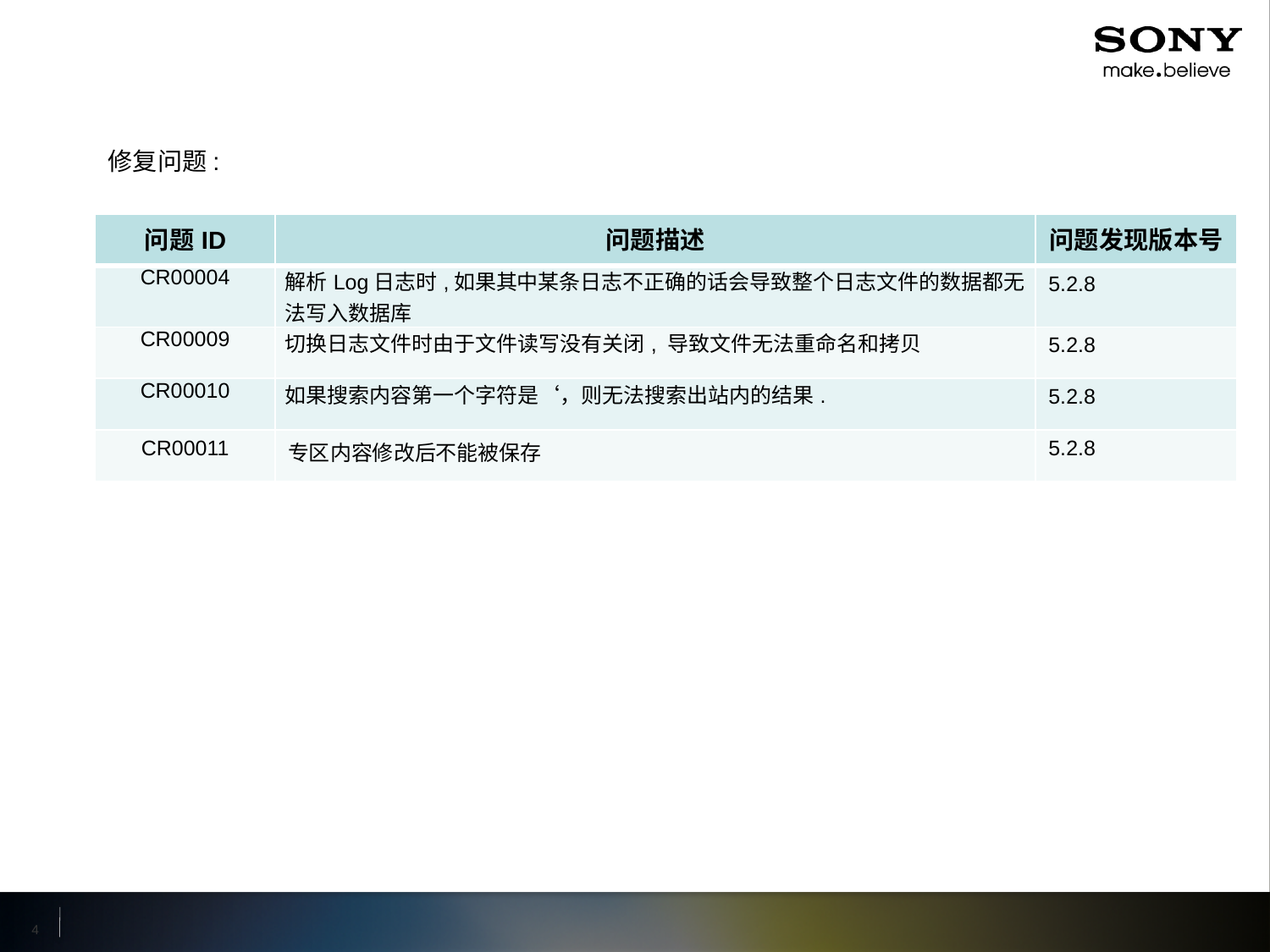

修复问题:

| 问题ID | 问题描述 | 问题发现版本号 |
| --- | --- | --- |
| CR00004 | 解析Log日志时,如果其中某条日志不正确的话会导致整个日志文件的数据都无法写入数据库 | 5.2.8 |
| CR00009 | 切换日志文件时由于文件读写没有关闭, 导致文件无法重命名和拷贝 | 5.2.8 |
| CR00010 | 如果搜索内容第一个字符是‘，则无法搜索出站内的结果. | 5.2.8 |
| CR00011 | 专区内容修改后不能被保存 | 5.2.8 |